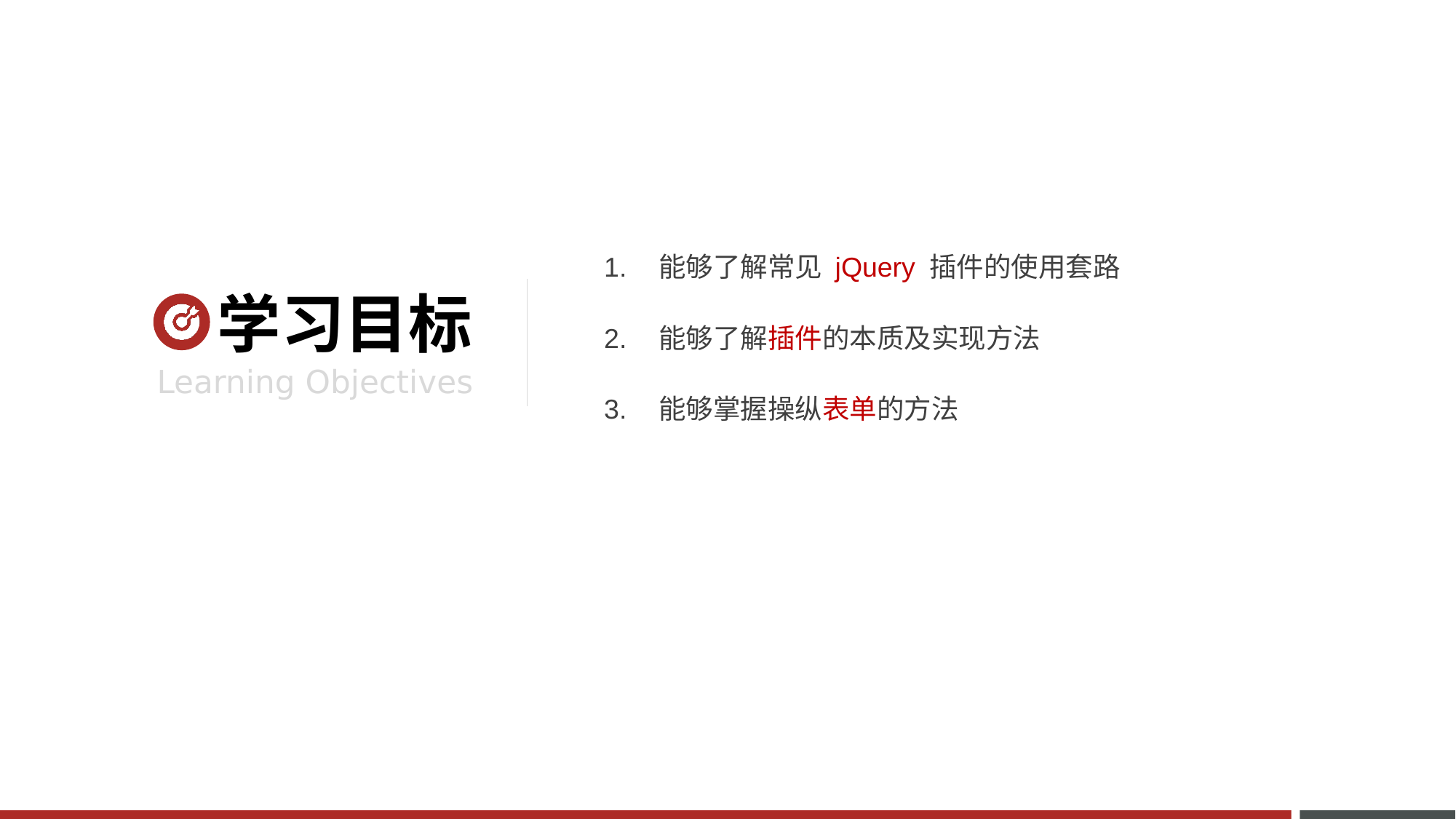

能够了解常见 jQuery 插件的使用套路
能够了解插件的本质及实现方法
能够掌握操纵表单的方法